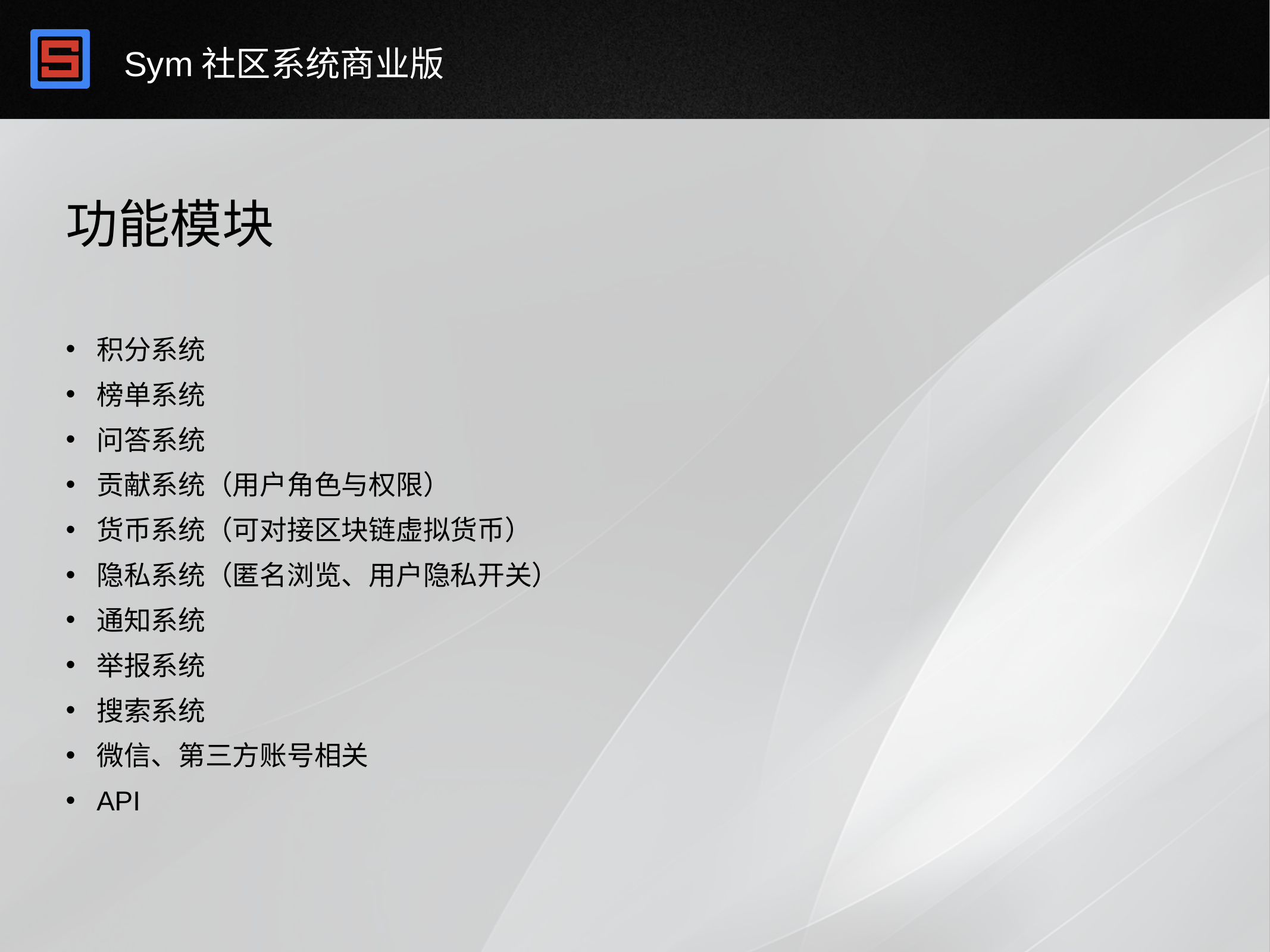

# 功能模块
积分系统
榜单系统
问答系统
贡献系统（用户角色与权限）
货币系统（可对接区块链虚拟货币）
隐私系统（匿名浏览、用户隐私开关）
通知系统
举报系统
搜索系统
微信、第三方账号相关
API